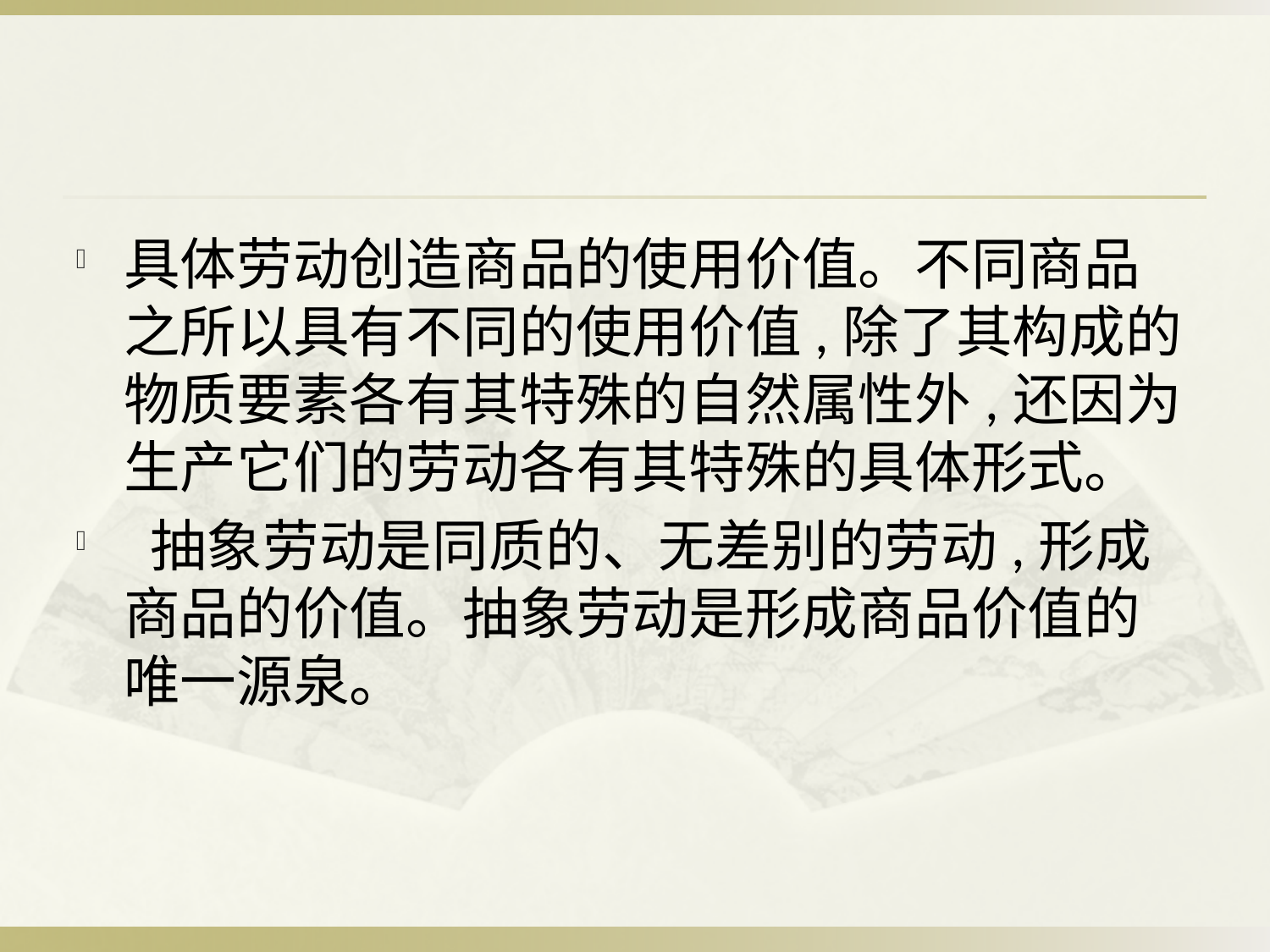

#
具体劳动创造商品的使用价值。不同商品之所以具有不同的使用价值,除了其构成的物质要素各有其特殊的自然属性外,还因为生产它们的劳动各有其特殊的具体形式。
 抽象劳动是同质的、无差别的劳动,形成商品的价值。抽象劳动是形成商品价值的唯一源泉。